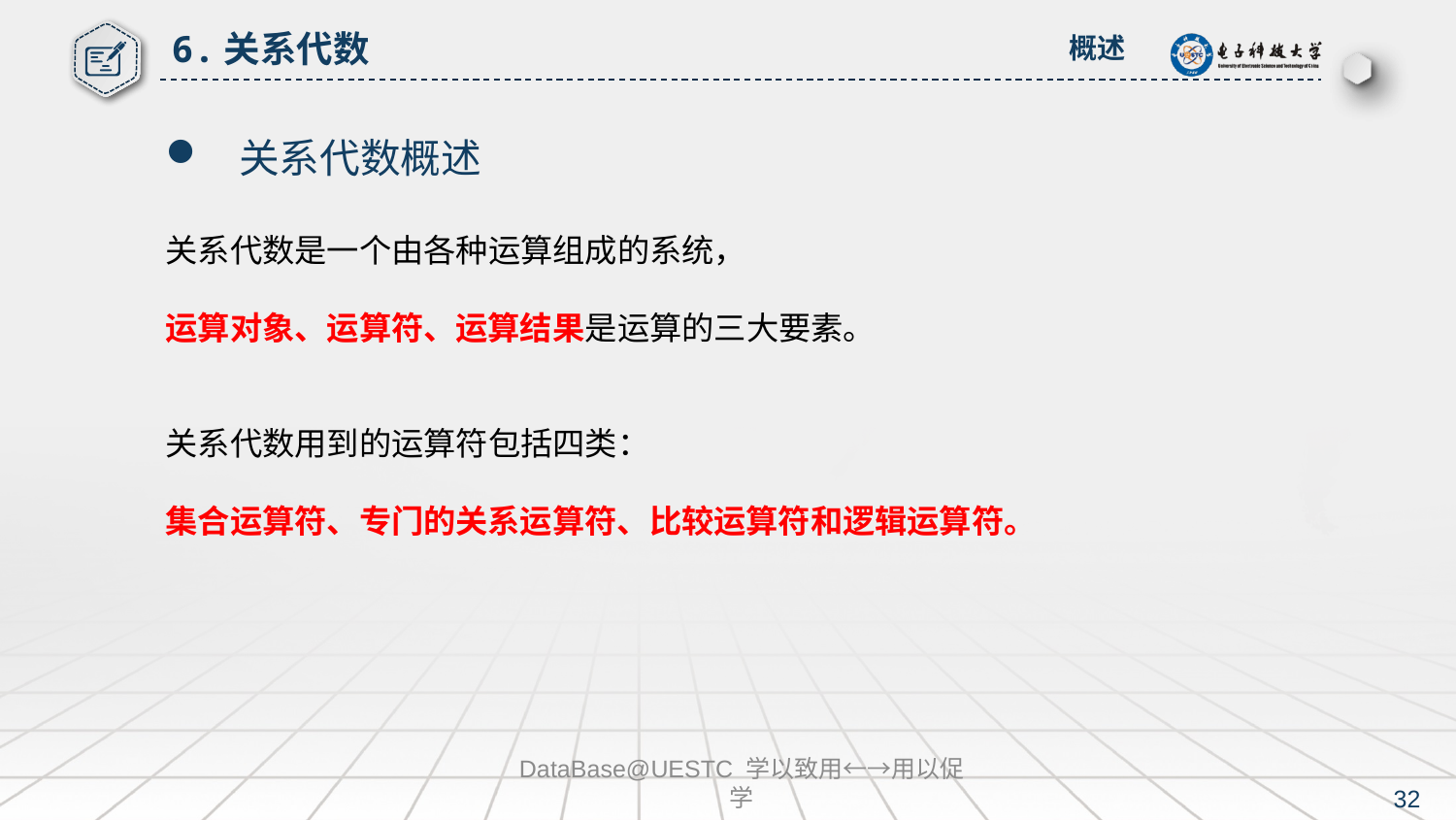

6.关系代数
概述
 关系代数概述

关系代数是一个由各种运算组成的系统，

运算对象、运算符、运算结果是运算的三大要素。

关系代数用到的运算符包括四类：

集合运算符、专门的关系运算符、比较运算符和逻辑运算符。
DataBase@UESTC 学以致用←→用以促学
32